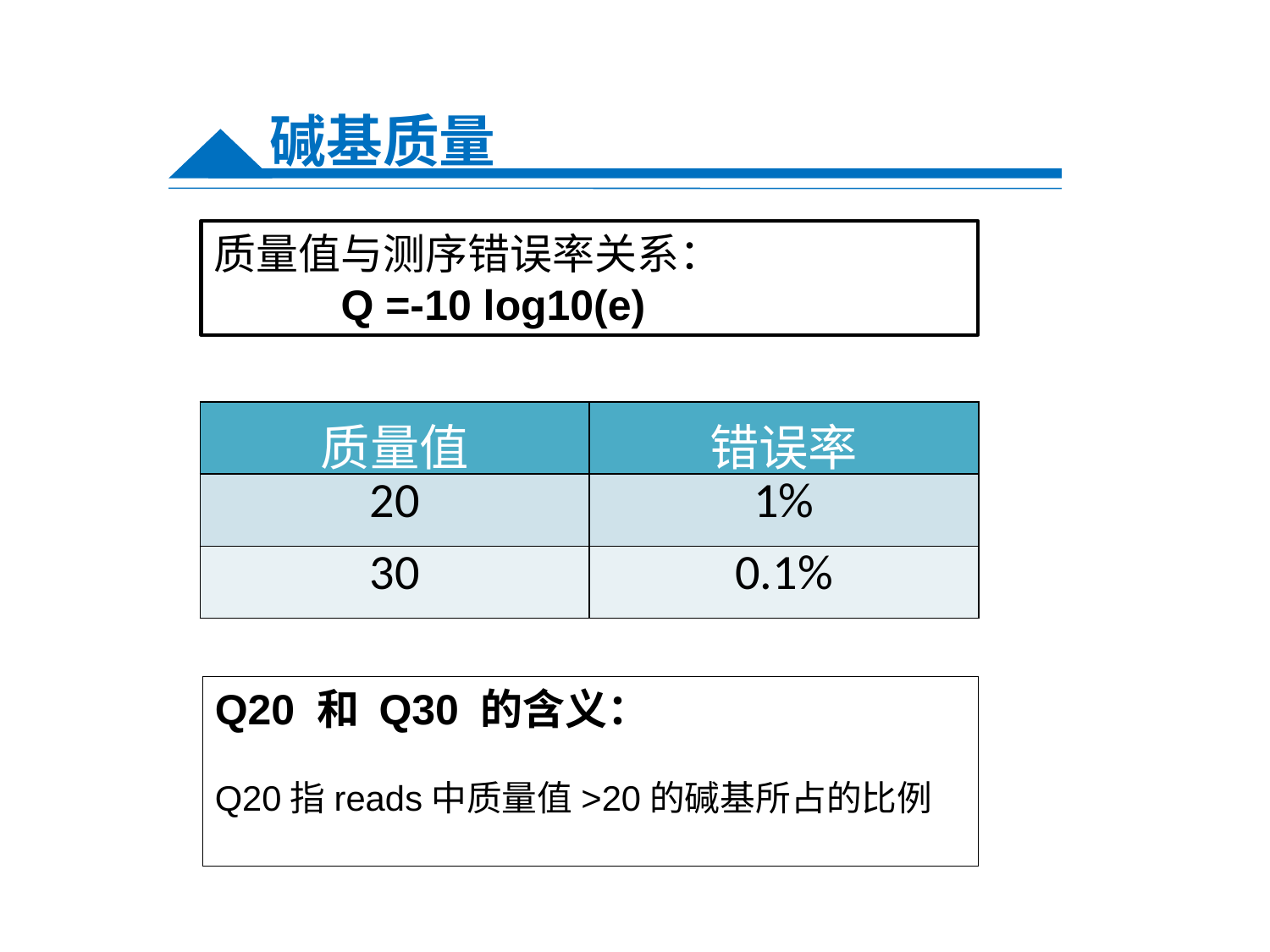

碱基质量

质量值与测序错误率关系：
	Q =-10 log10(e)
| 质量值 | 错误率 |
| --- | --- |
| 20 | 1% |
| 30 | 0.1% |
Q20 和 Q30 的含义：

Q20指reads中质量值>20的碱基所占的比例